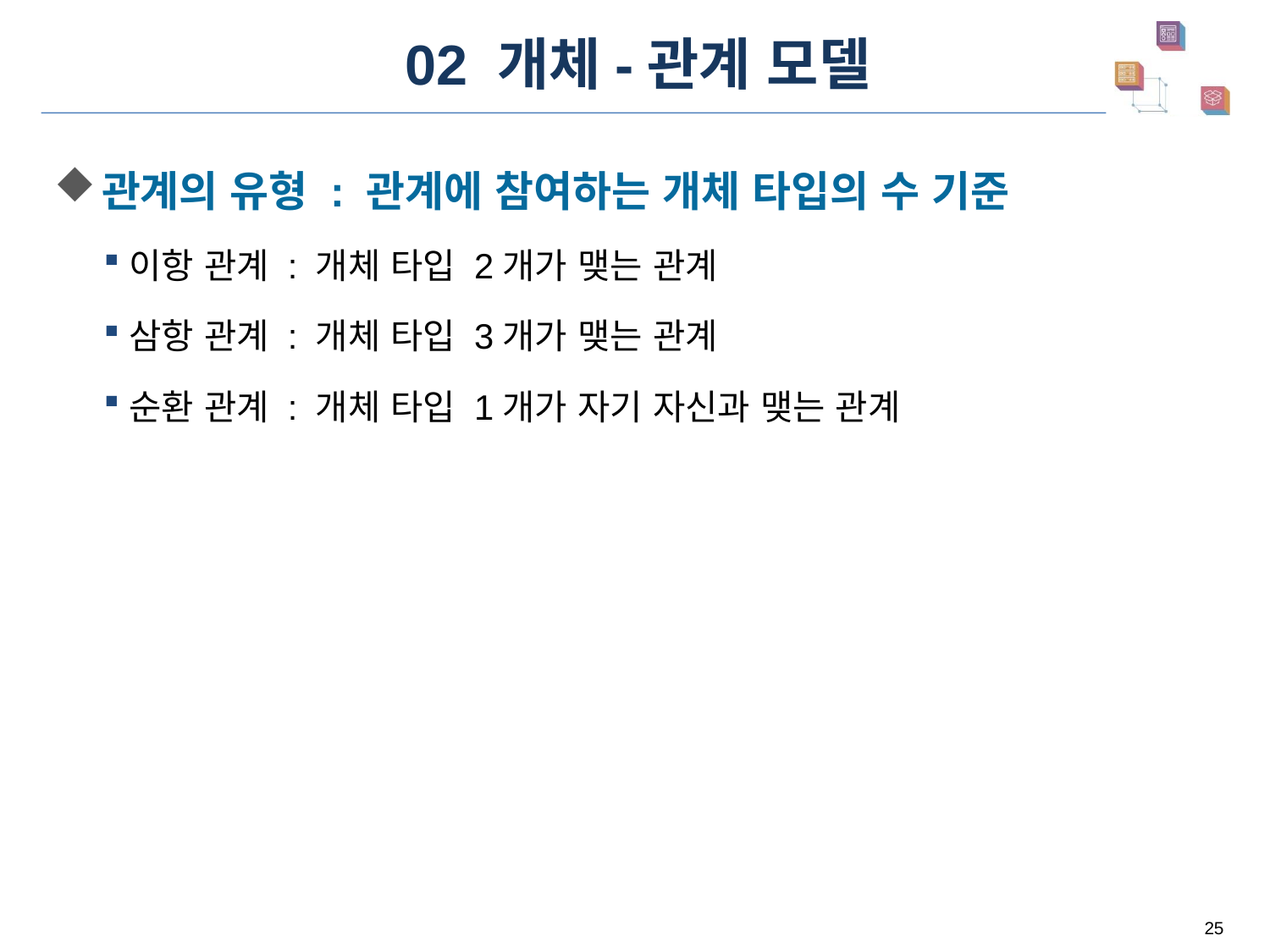

# 02 개체-관계 모델
관계의 유형 : 관계에 참여하는 개체 타입의 수 기준
이항 관계 : 개체 타입 2개가 맺는 관계
삼항 관계 : 개체 타입 3개가 맺는 관계
순환 관계 : 개체 타입 1개가 자기 자신과 맺는 관계